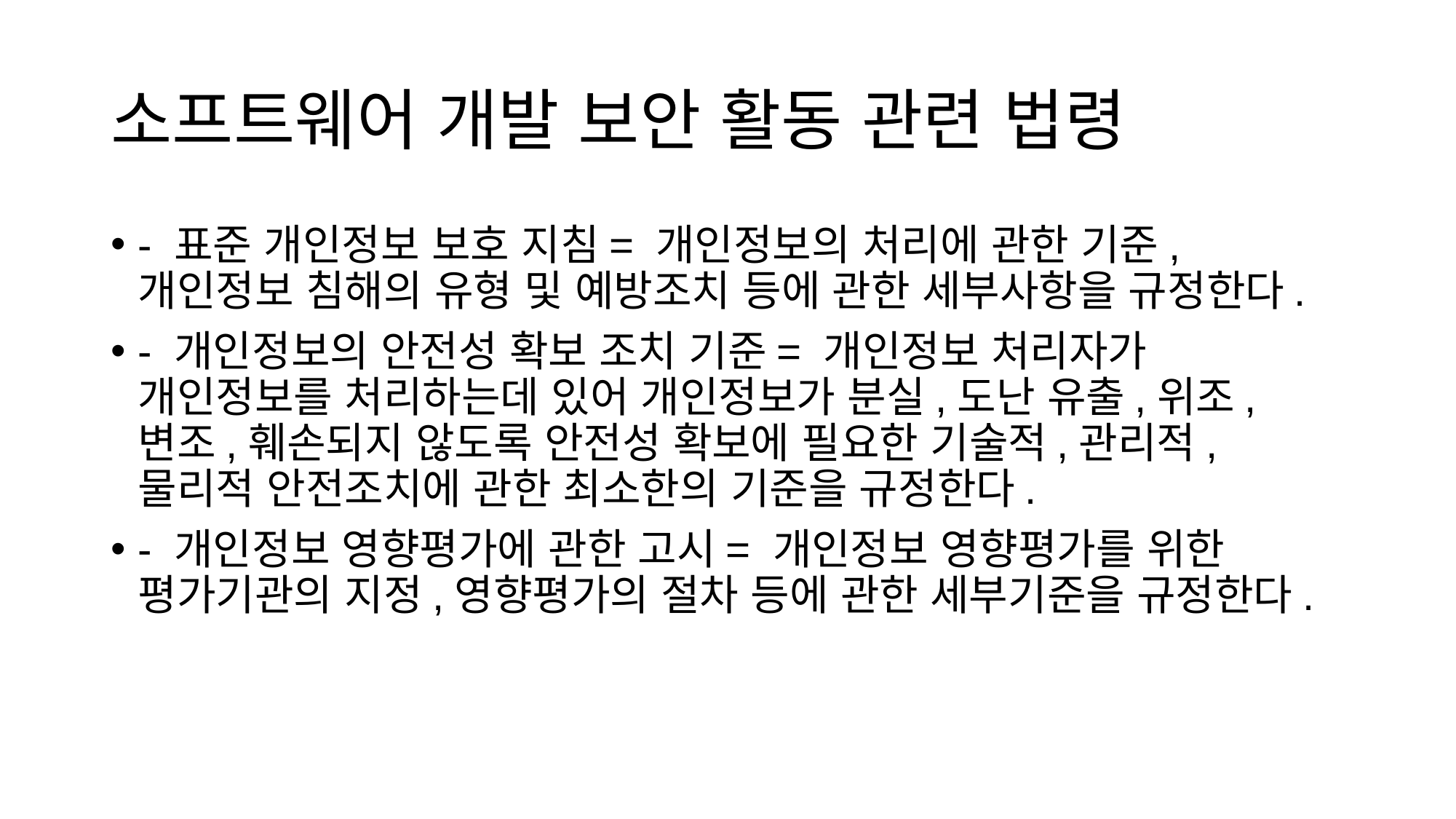

# 소프트웨어 개발 보안 활동 관련 법령
- 표준 개인정보 보호 지침= 개인정보의 처리에 관한 기준, 개인정보 침해의 유형 및 예방조치 등에 관한 세부사항을 규정한다.
- 개인정보의 안전성 확보 조치 기준= 개인정보 처리자가 개인정보를 처리하는데 있어 개인정보가 분실,도난 유출,위조,변조,훼손되지 않도록 안전성 확보에 필요한 기술적,관리적,물리적 안전조치에 관한 최소한의 기준을 규정한다.
- 개인정보 영향평가에 관한 고시= 개인정보 영향평가를 위한 평가기관의 지정,영향평가의 절차 등에 관한 세부기준을 규정한다.